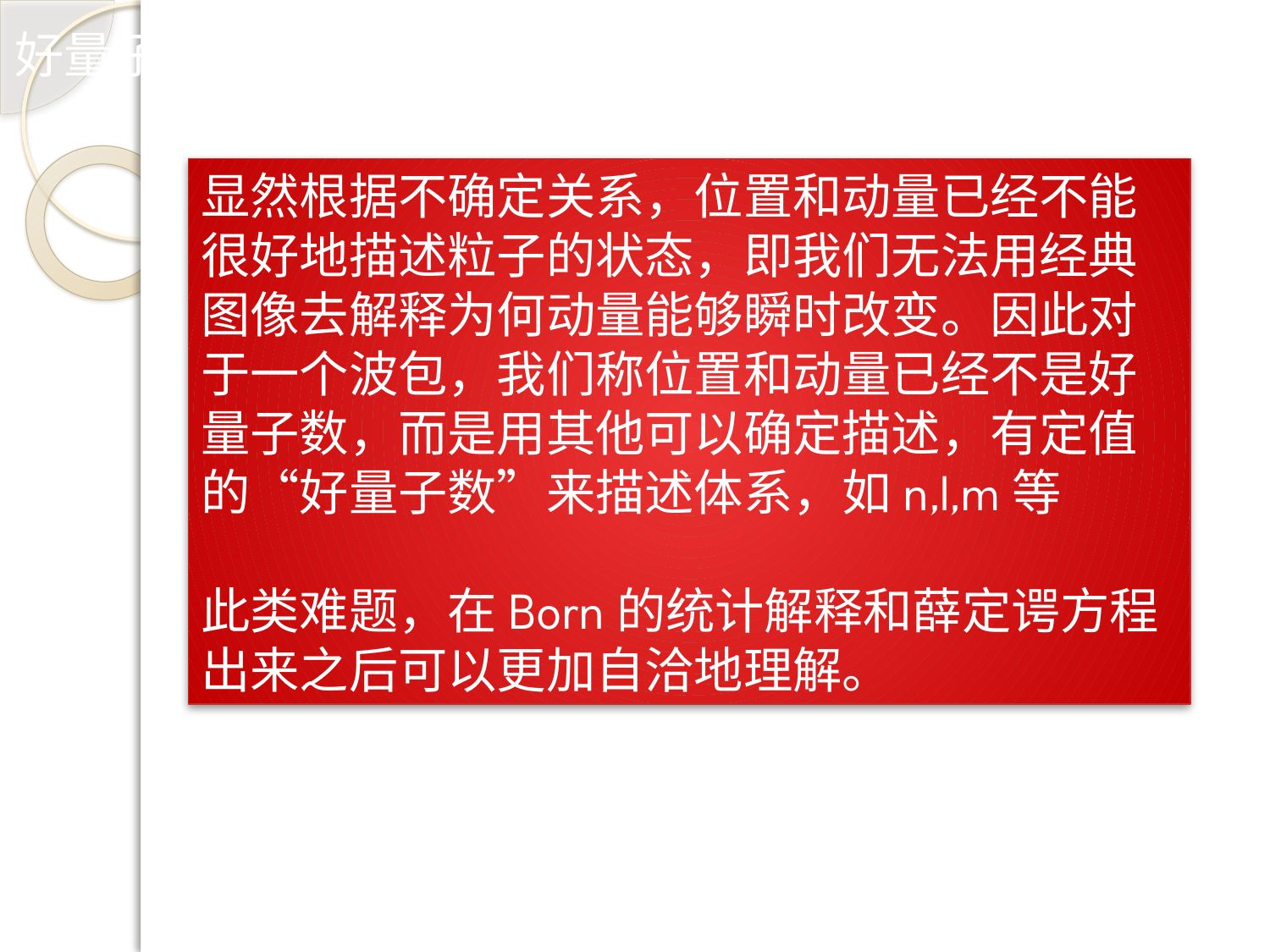

# 好量子数
显然根据不确定关系，位置和动量已经不能很好地描述粒子的状态，即我们无法用经典图像去解释为何动量能够瞬时改变。因此对于一个波包，我们称位置和动量已经不是好量子数，而是用其他可以确定描述，有定值的“好量子数”来描述体系，如n,l,m等

此类难题，在Born的统计解释和薛定谔方程出来之后可以更加自洽地理解。